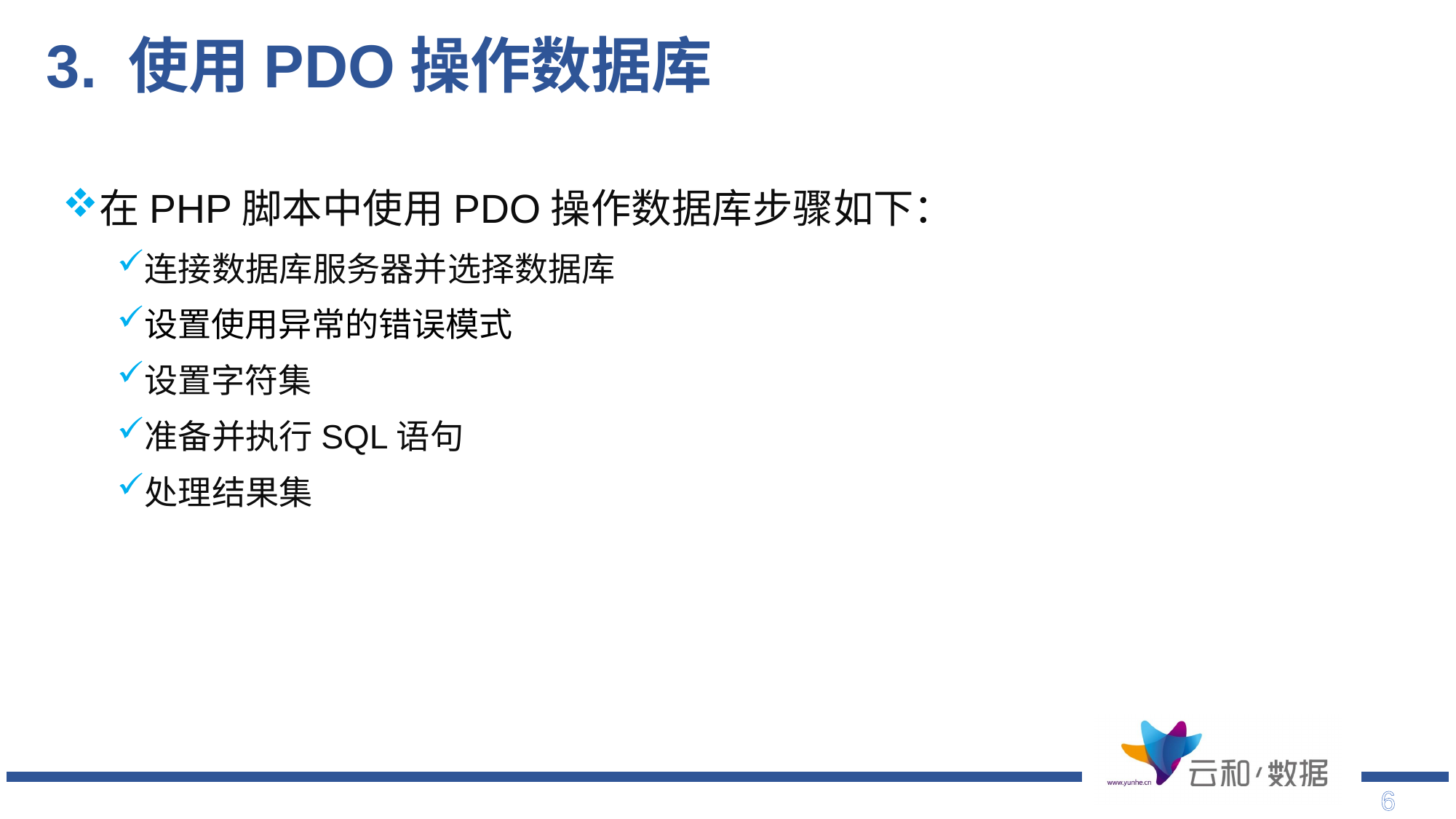

# 3. 使用PDO操作数据库
在PHP脚本中使用PDO操作数据库步骤如下：
连接数据库服务器并选择数据库
设置使用异常的错误模式
设置字符集
准备并执行SQL语句
处理结果集

6